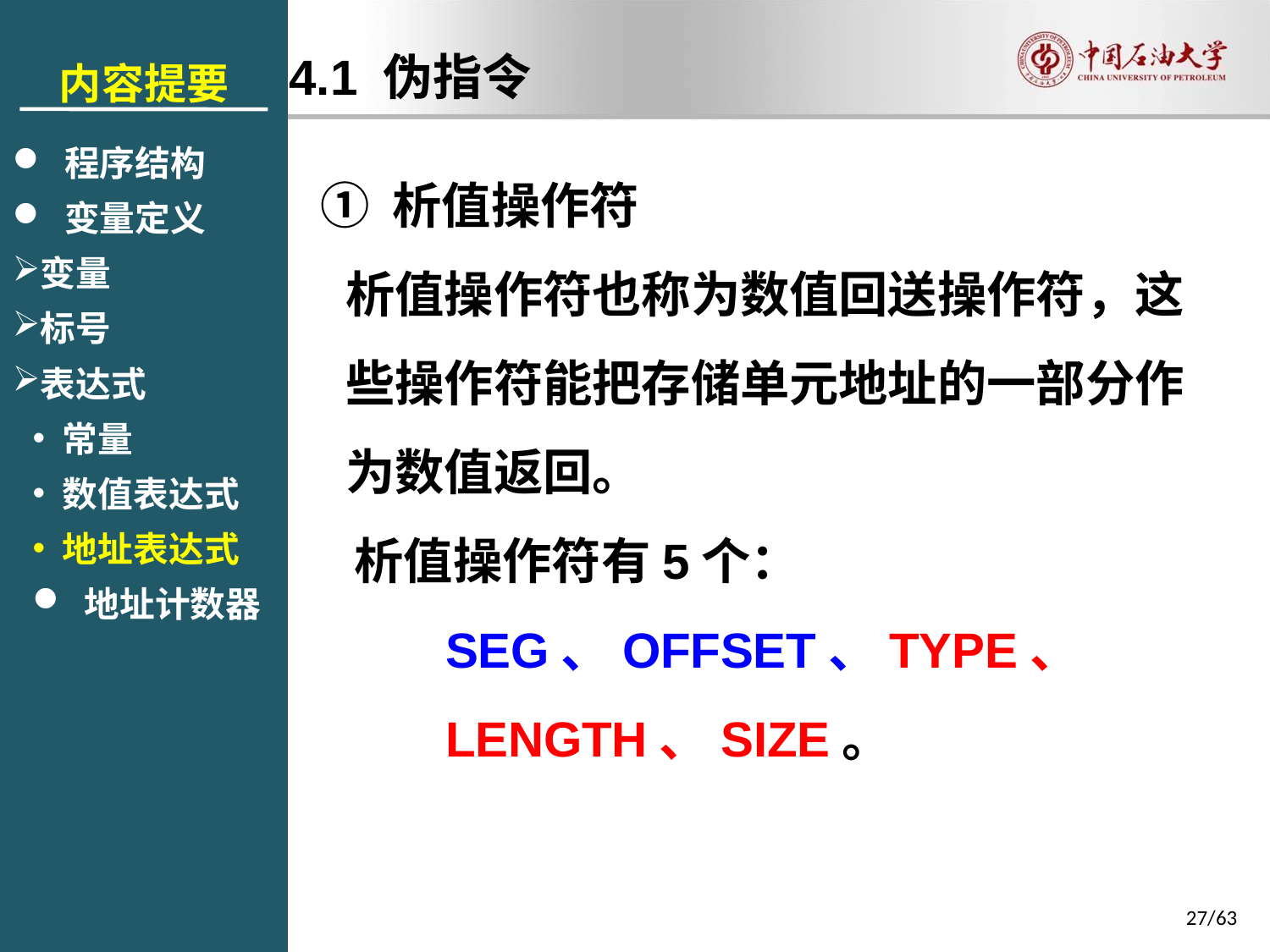

内容提要
 程序结构
 变量定义
变量
标号
表达式
常量
数值表达式
地址表达式
 地址计数器
4.1 伪指令
① 析值操作符
	析值操作符也称为数值回送操作符，这些操作符能把存储单元地址的一部分作为数值返回。
  析值操作符有5个：
SEG、OFFSET、TYPE、
LENGTH、SIZE。
27/63